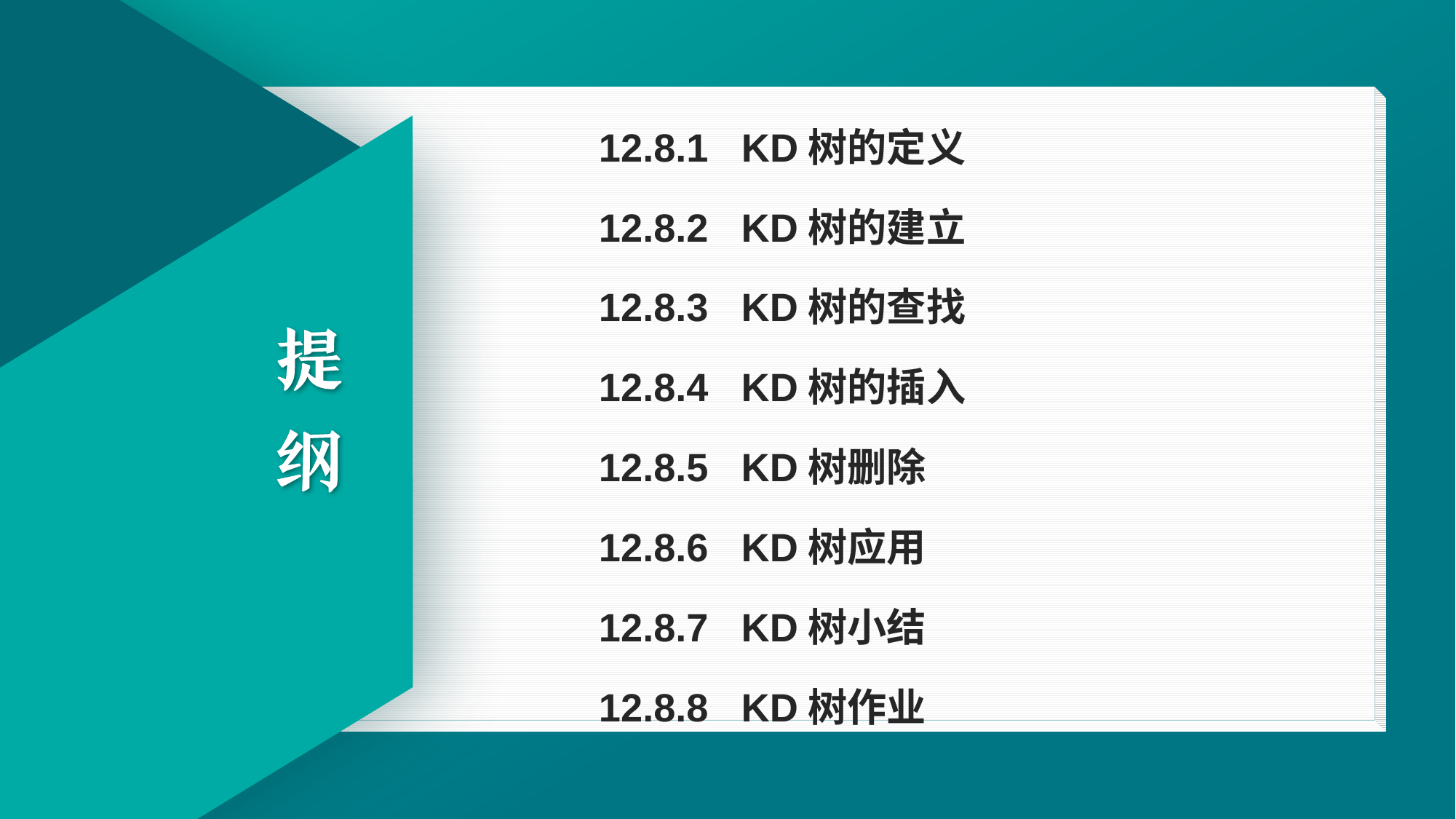

12.8.1   KD树的定义
12.8.2   KD树的建立
12.8.3   KD树的查找
12.8.4   KD树的插入
12.8.5   KD树删除
12.8.6   KD树应用
12.8.7   KD树小结
12.8.8   KD树作业